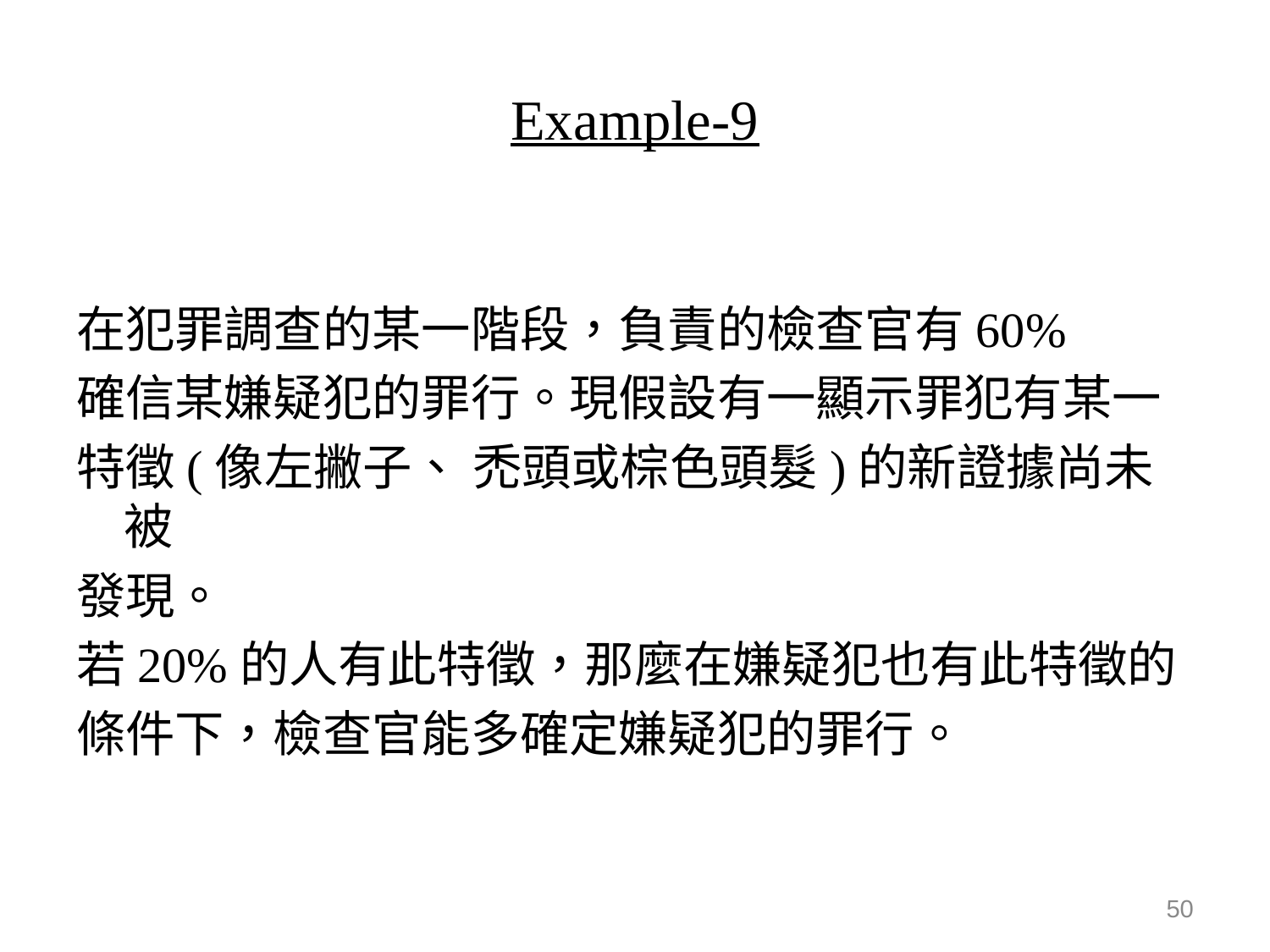

# Example-9

在犯罪調查的某一階段，負責的檢查官有60%
確信某嫌疑犯的罪行。現假設有一顯示罪犯有某一
特徵(像左撇子、 禿頭或棕色頭髮)的新證據尚未被
發現。
若20%的人有此特徵，那麼在嫌疑犯也有此特徵的
條件下，檢查官能多確定嫌疑犯的罪行。
50